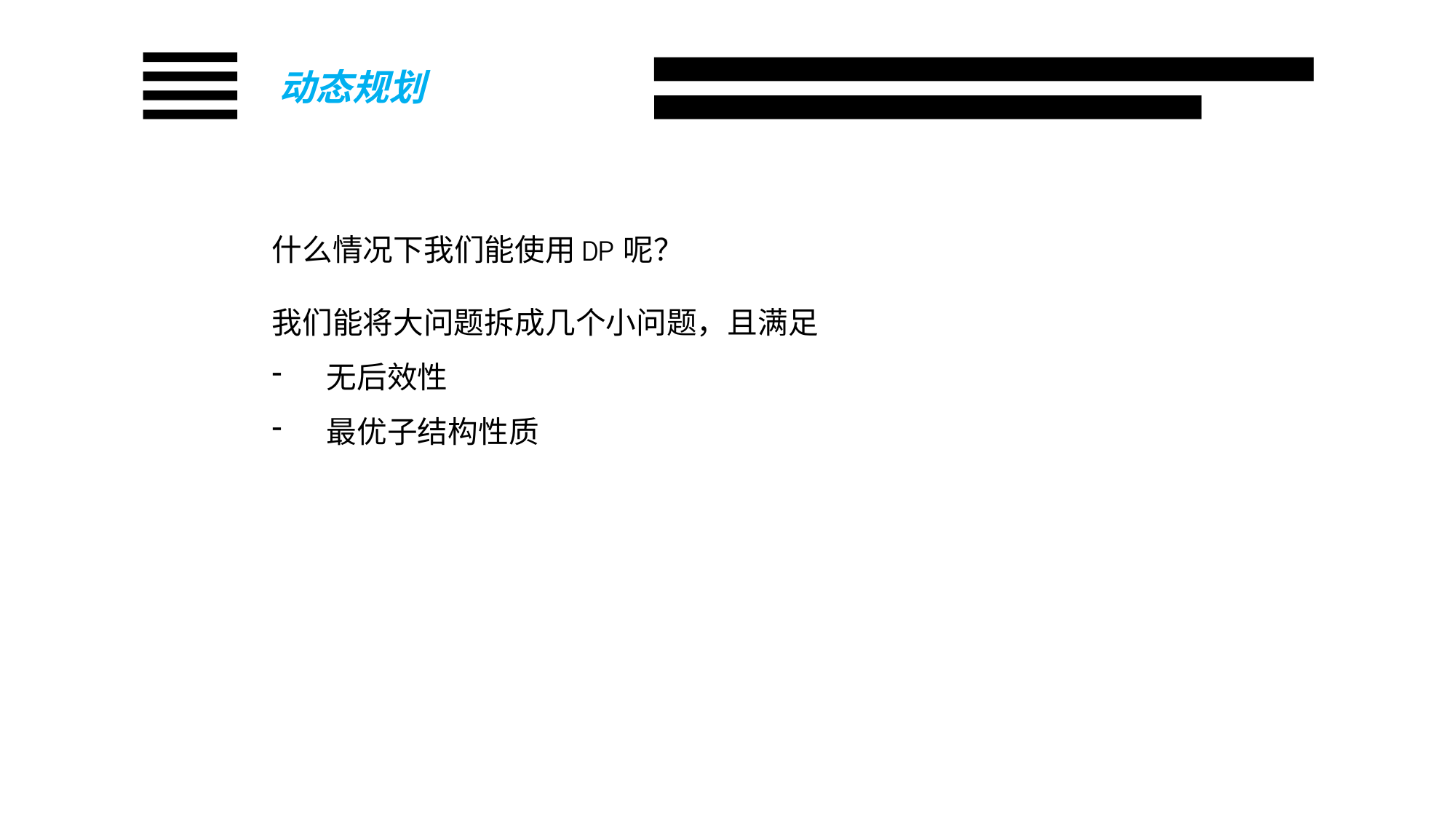

动态规划

什么情况下我们能使用DP呢？
我们能将大问题拆成几个小问题，且满足
无后效性
最优子结构性质